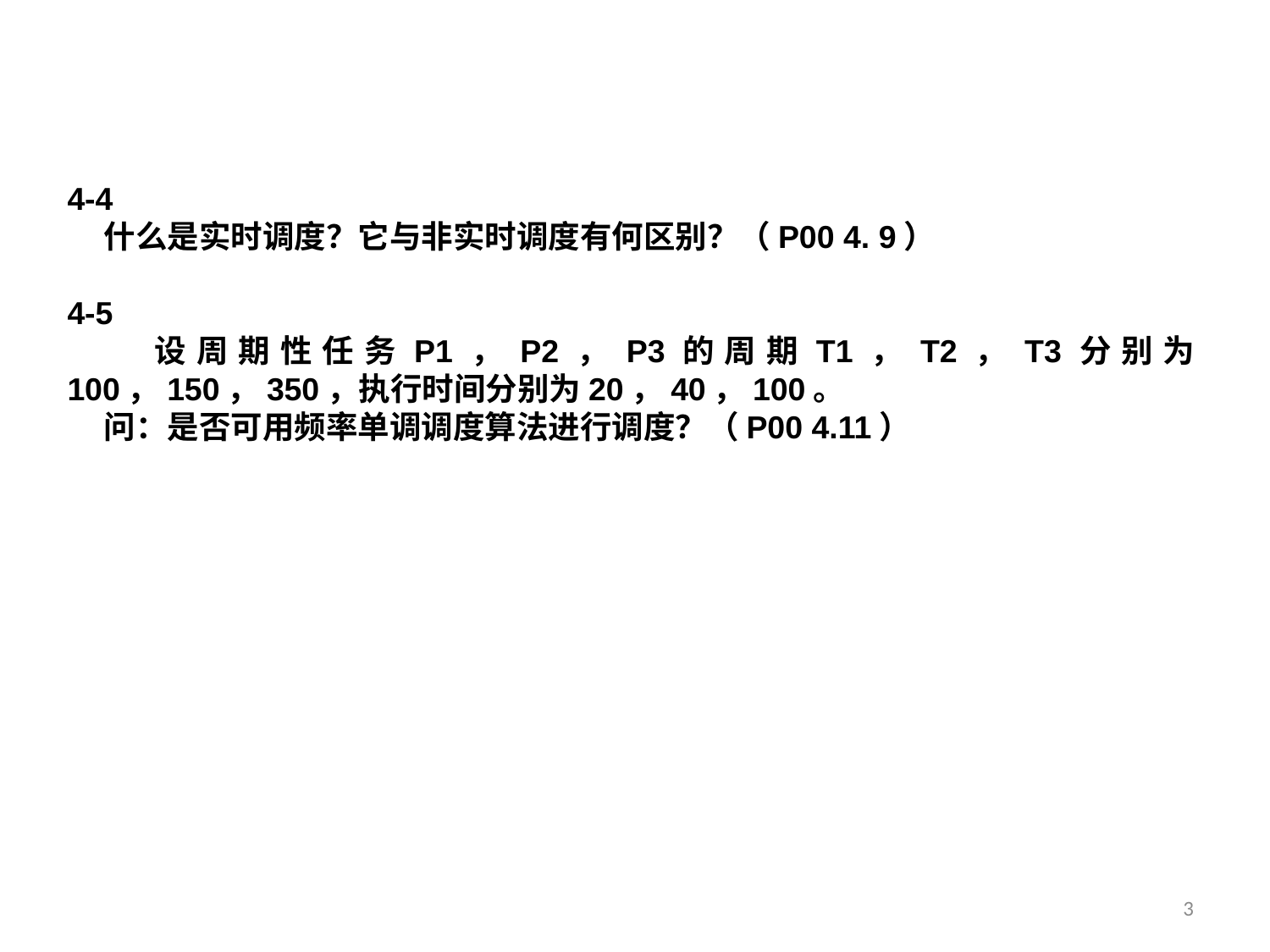

4-4
    什么是实时调度？它与非实时调度有何区别？（P00 4. 9）

4-5
    设周期性任务P1，P2，P3的周期T1，T2，T3分别为100，150，350，执行时间分别为20，40，100。
    问：是否可用频率单调调度算法进行调度？（P00 4.11）

3